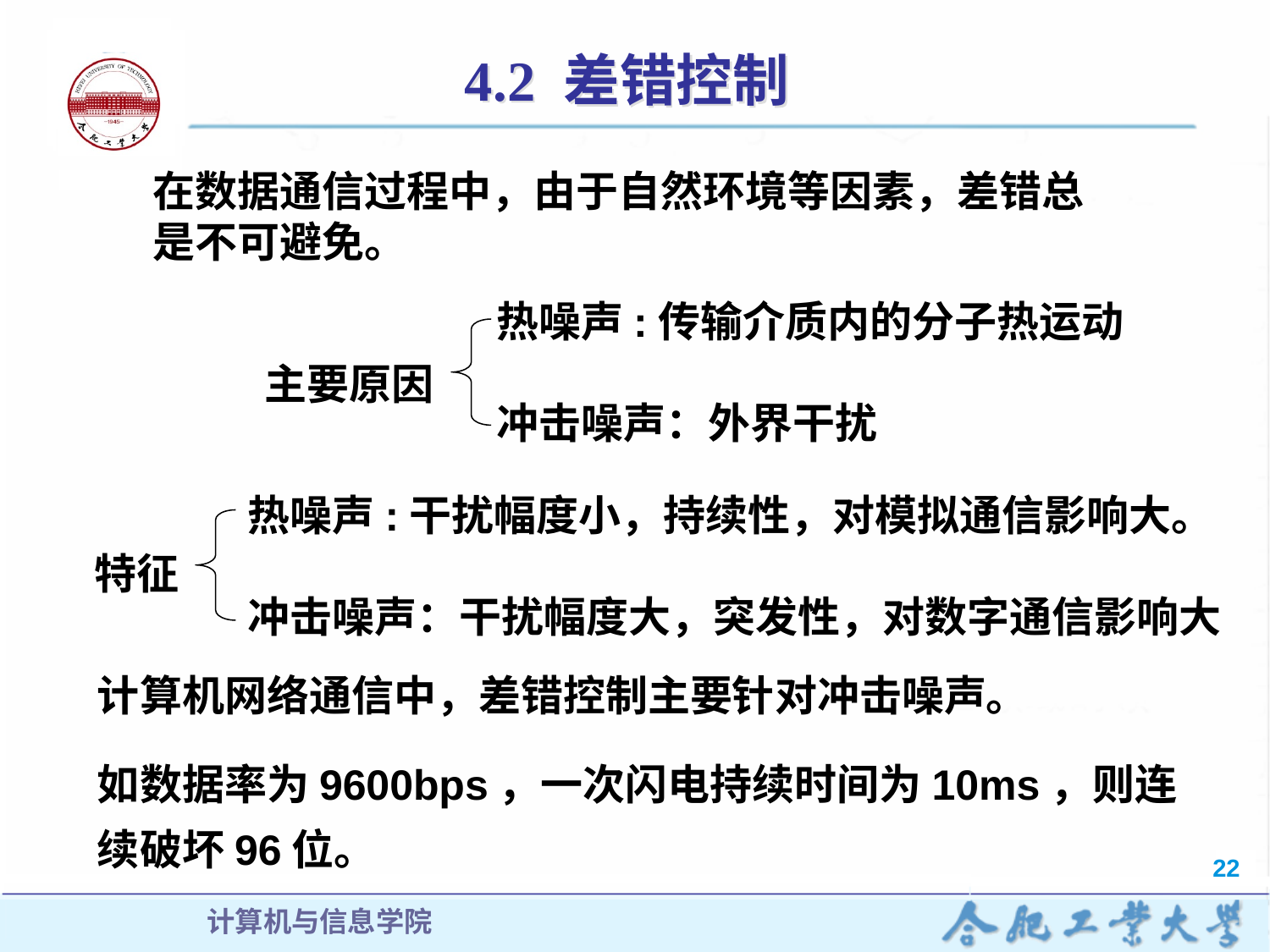

# 4.2 差错控制
在数据通信过程中，由于自然环境等因素，差错总是不可避免。
热噪声:传输介质内的分子热运动

冲击噪声：外界干扰

主要原因

热噪声:干扰幅度小，持续性，对模拟通信影响大。
冲击噪声：干扰幅度大，突发性，对数字通信影响大

特征
计算机网络通信中，差错控制主要针对冲击噪声。
如数据率为9600bps，一次闪电持续时间为10ms，则连续破坏96位。